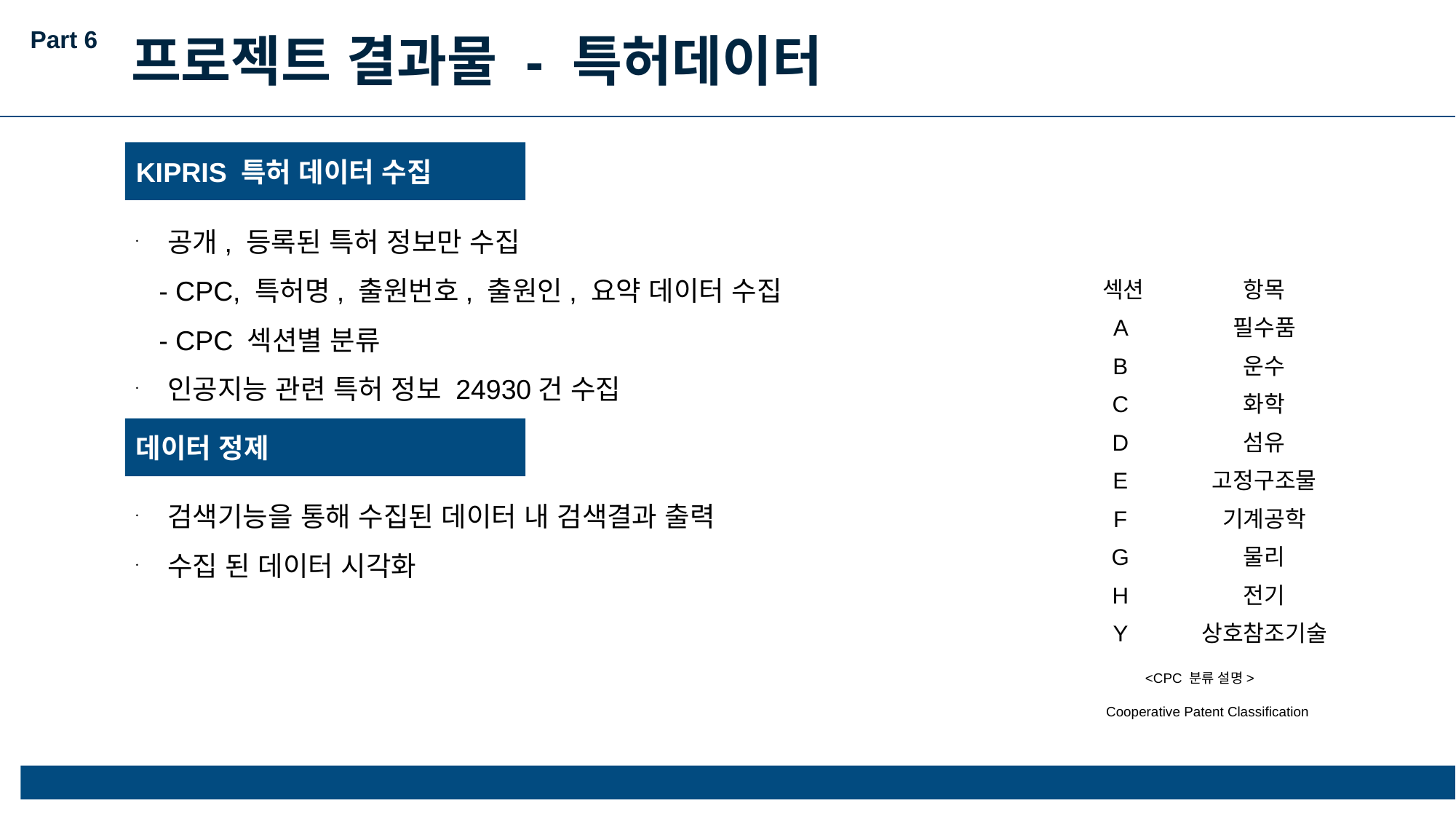

Part 6
프로젝트 결과물 - 특허데이터
KIPRIS 특허 데이터 수집
   공개, 등록된 특허 정보만 수집
   - CPC, 특허명, 출원번호, 출원인, 요약 데이터 수집
   - CPC 섹션별 분류
   인공지능 관련 특허 정보 24930건 수집
| 섹션 | 항목 |
| --- | --- |
| A | 필수품 |
| B | 운수 |
| C | 화학 |
| D | 섬유 |
| E | 고정구조물 |
| F | 기계공학 |
| G | 물리 |
| H | 전기 |
| Y | 상호참조기술 |
데이터 정제
   검색기능을 통해 수집된 데이터 내 검색결과 출력
   수집 된 데이터 시각화
<CPC 분류 설명>
Cooperative Patent Classification